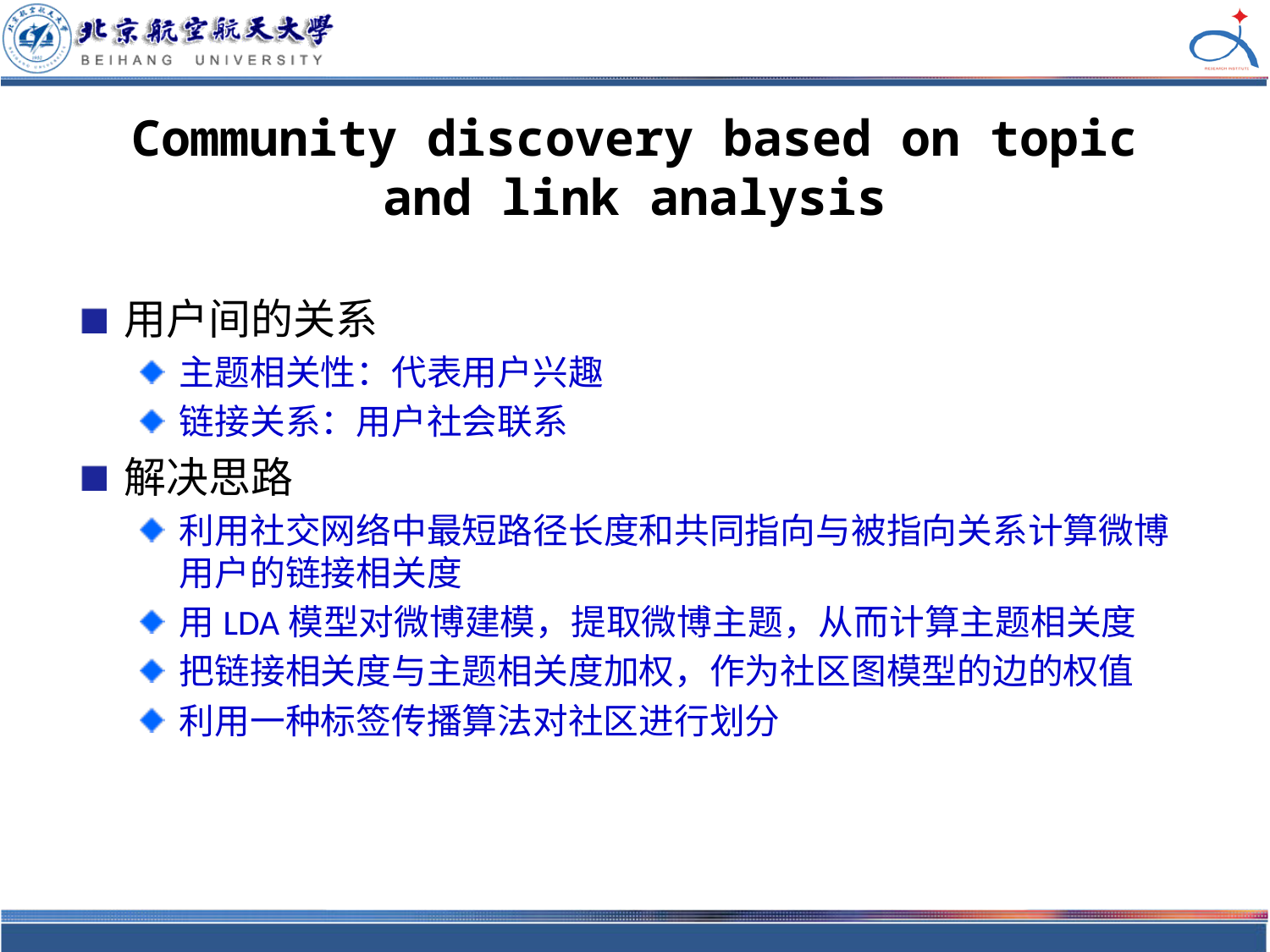

# Community discovery based on topic and link analysis
用户间的关系
主题相关性：代表用户兴趣
链接关系：用户社会联系
解决思路
利用社交网络中最短路径长度和共同指向与被指向关系计算微博用户的链接相关度
用LDA模型对微博建模，提取微博主题，从而计算主题相关度
把链接相关度与主题相关度加权，作为社区图模型的边的权值
利用一种标签传播算法对社区进行划分